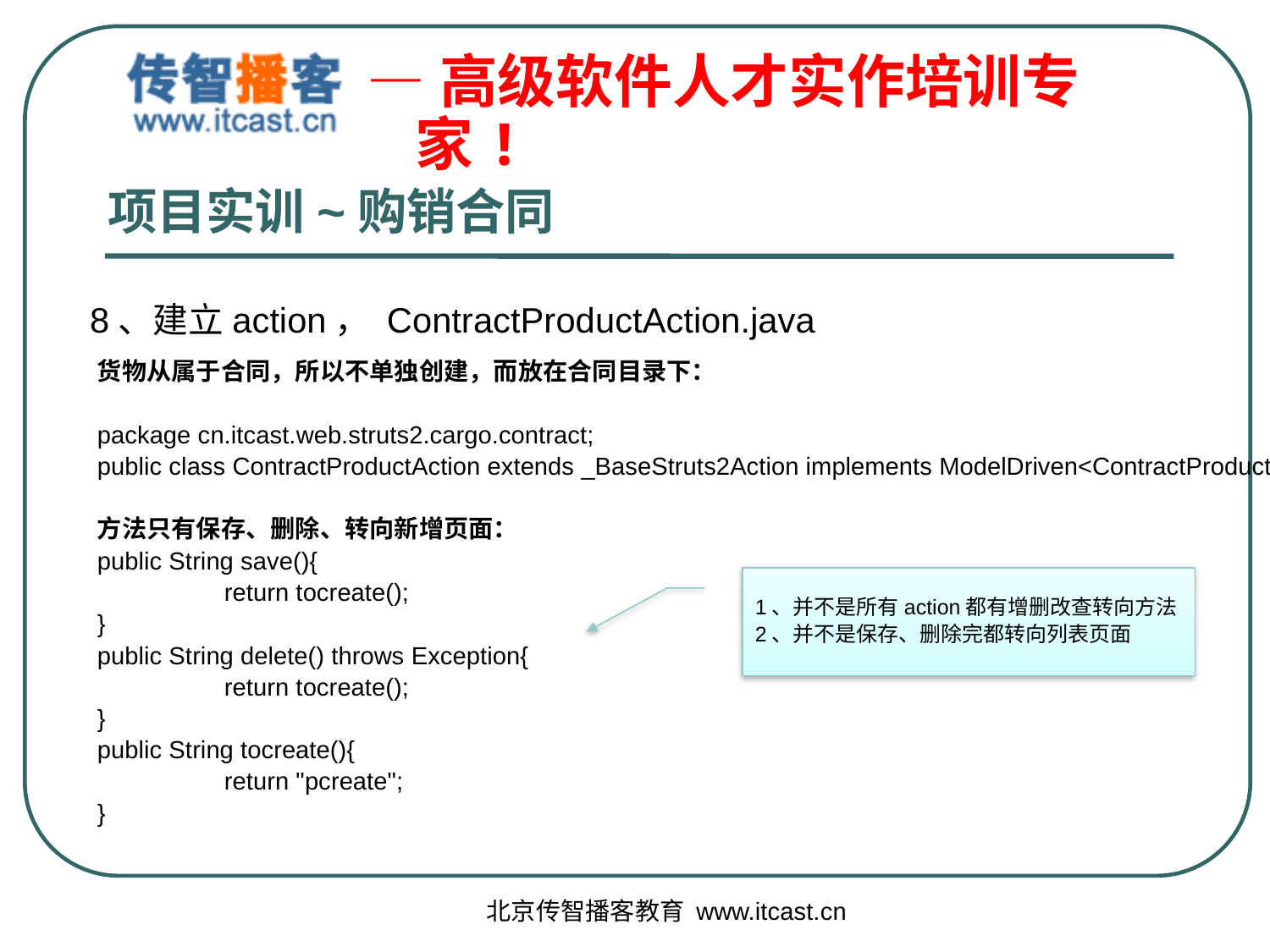

# 项目实训~购销合同
8、建立action， ContractProductAction.java
货物从属于合同，所以不单独创建，而放在合同目录下：

package cn.itcast.web.struts2.cargo.contract;
public class ContractProductAction extends _BaseStruts2Action implements ModelDriven<ContractProduct> {

方法只有保存、删除、转向新增页面：
public String save(){
	return tocreate();
}
public String delete() throws Exception{
	return tocreate();
}
public String tocreate(){
	return "pcreate";
}
1、并不是所有action都有增删改查转向方法
2、并不是保存、删除完都转向列表页面
北京传智播客教育 www.itcast.cn